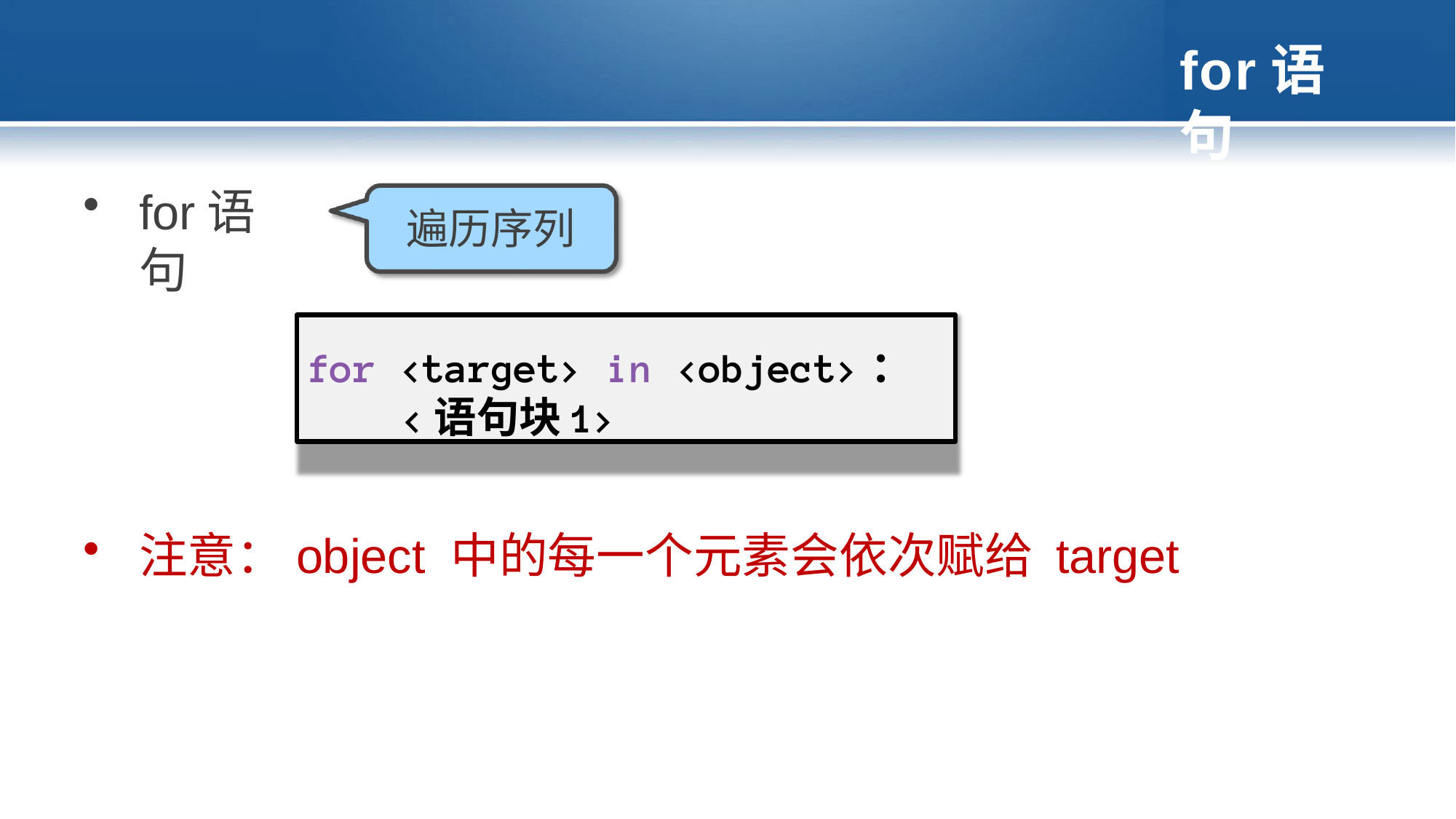

# for语句
for语句

遍历序列

for <target> in <object>：
<语句块1>
注意：object 中的每一个元素会依次赋给 target